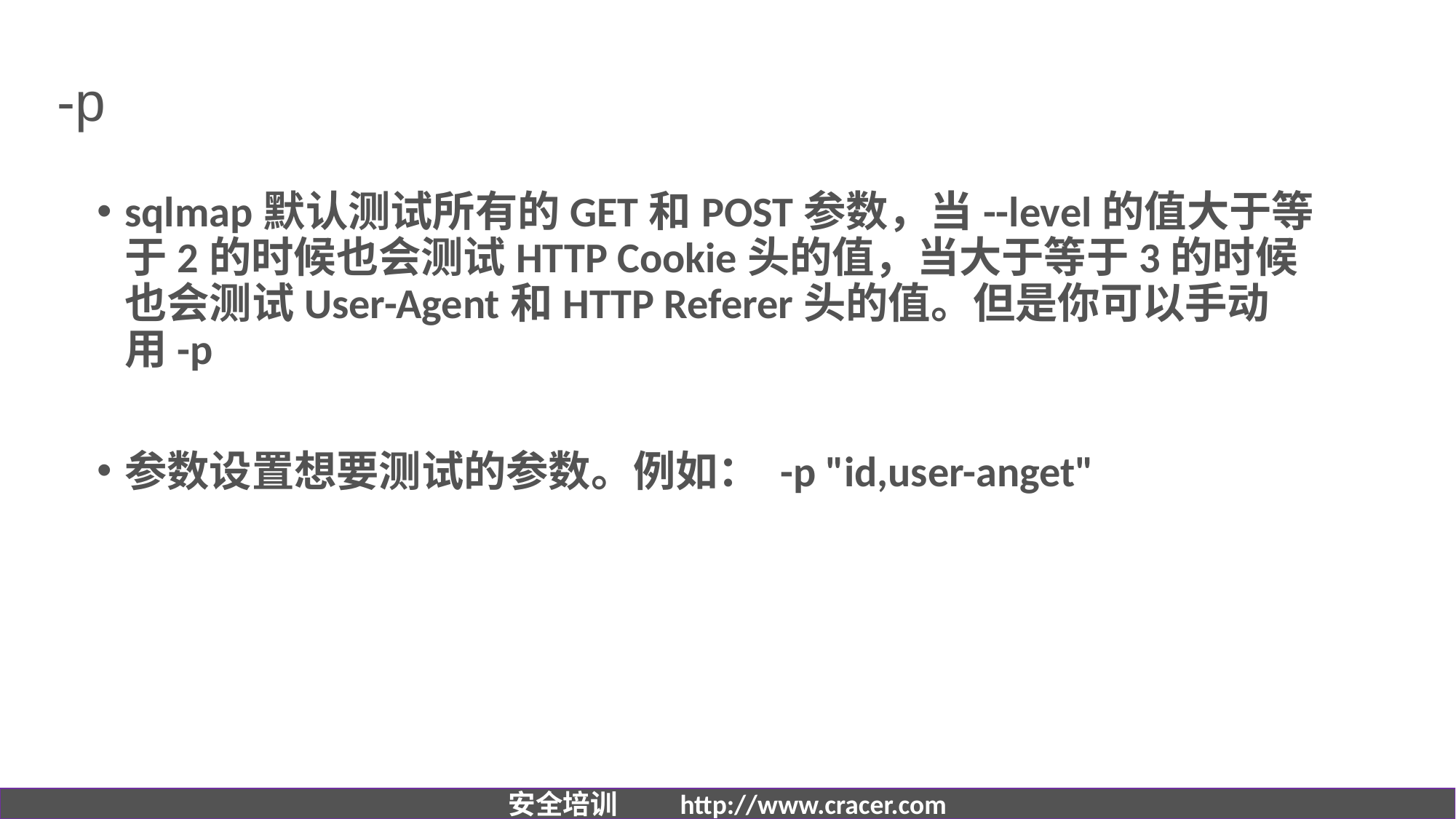

# -p
sqlmap默认测试所有的GET和POST参数，当--level的值大于等于2的时候也会测试HTTP Cookie头的值，当大于等于3的时候也会测试User-Agent和HTTP Referer头的值。但是你可以手动用-p

参数设置想要测试的参数。例如： -p "id,user-anget"